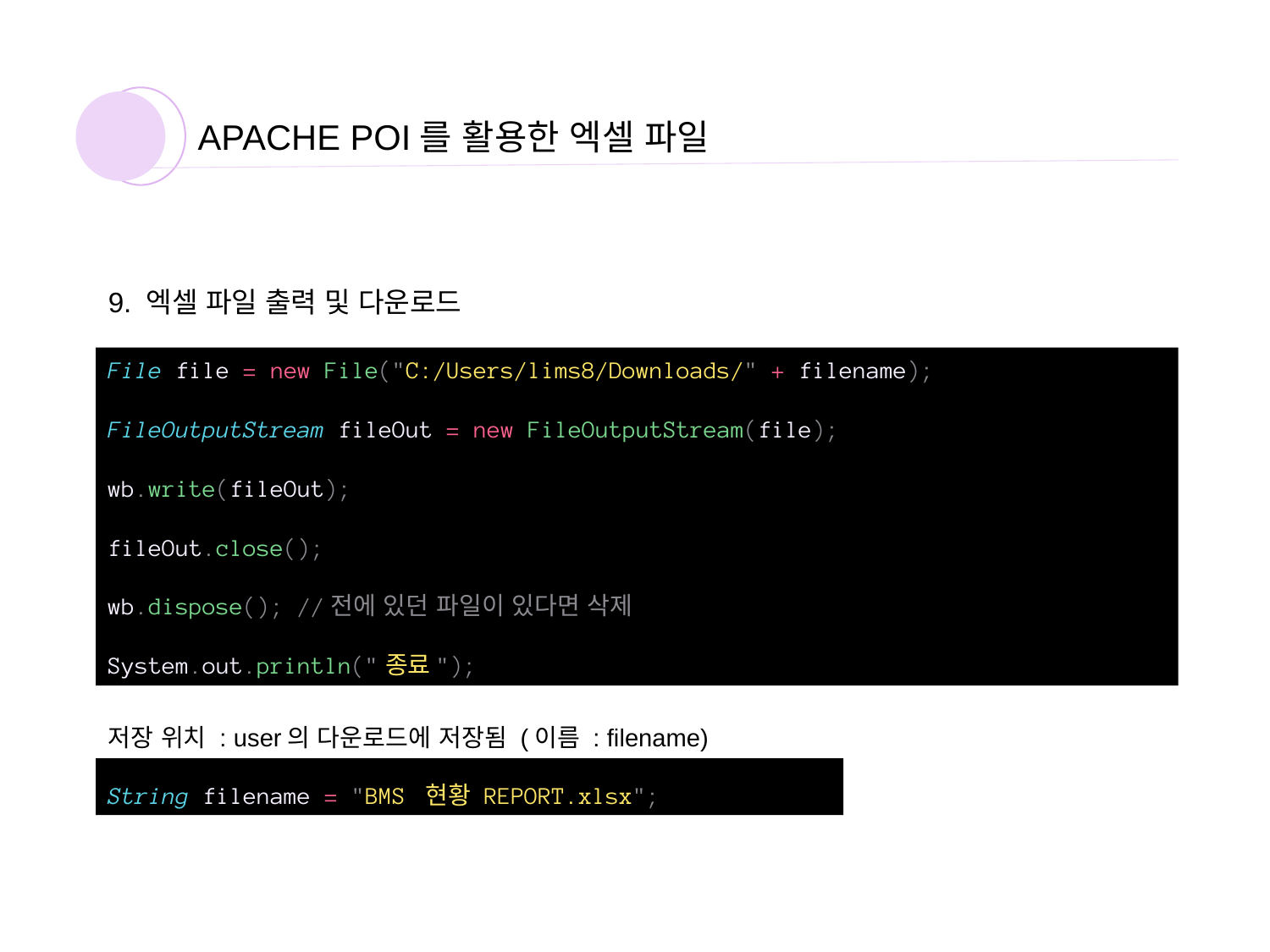

APACHE POI를 활용한 엑셀 파일
9. 엑셀 파일 출력 및 다운로드
File file = new File("C:/Users/lims8/Downloads/" + filename);

FileOutputStream fileOut = new FileOutputStream(file);

wb.write(fileOut);

fileOut.close();

wb.dispose(); //전에 있던 파일이 있다면 삭제

System.out.println("종료");
저장 위치 : user의 다운로드에 저장됨 (이름 : filename)
String filename = "BMS 현황 REPORT.xlsx";